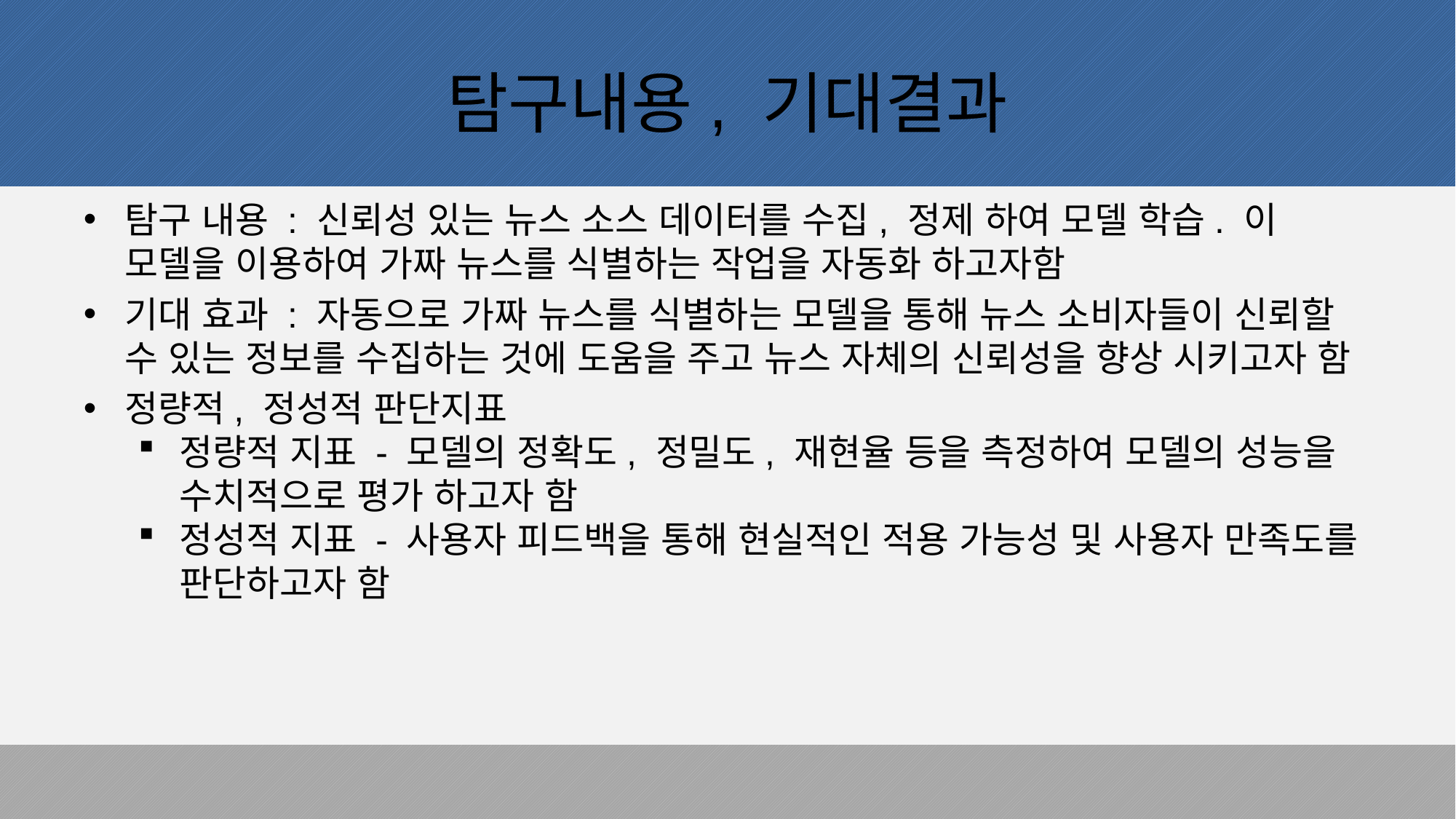

# 탐구내용, 기대결과
탐구 내용 : 신뢰성 있는 뉴스 소스 데이터를 수집, 정제 하여 모델 학습. 이 모델을 이용하여 가짜 뉴스를 식별하는 작업을 자동화 하고자함
기대 효과 : 자동으로 가짜 뉴스를 식별하는 모델을 통해 뉴스 소비자들이 신뢰할 수 있는 정보를 수집하는 것에 도움을 주고 뉴스 자체의 신뢰성을 향상 시키고자 함
정량적, 정성적 판단지표
정량적 지표 - 모델의 정확도, 정밀도, 재현율 등을 측정하여 모델의 성능을 수치적으로 평가 하고자 함
정성적 지표 - 사용자 피드백을 통해 현실적인 적용 가능성 및 사용자 만족도를 판단하고자 함